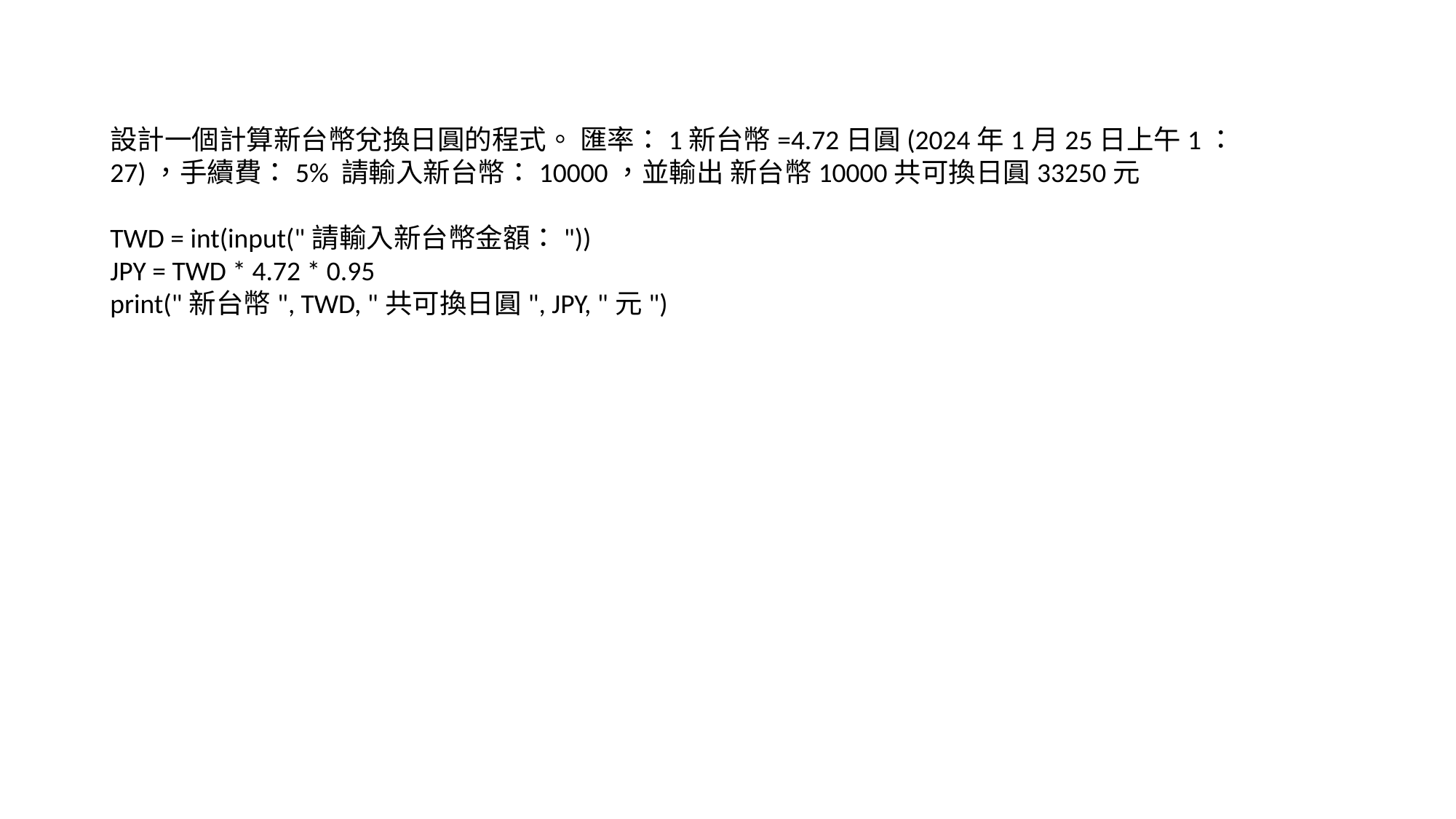

設計一個計算新台幣兌換日圓的程式。 匯率：1新台幣=4.72日圓(2024年1月25日上午1：27)，手續費：5% 請輸入新台幣：10000，並輸出 新台幣10000共可換日圓33250元

TWD = int(input("請輸入新台幣金額："))
JPY = TWD * 4.72 * 0.95
print("新台幣", TWD, "共可換日圓", JPY, "元")